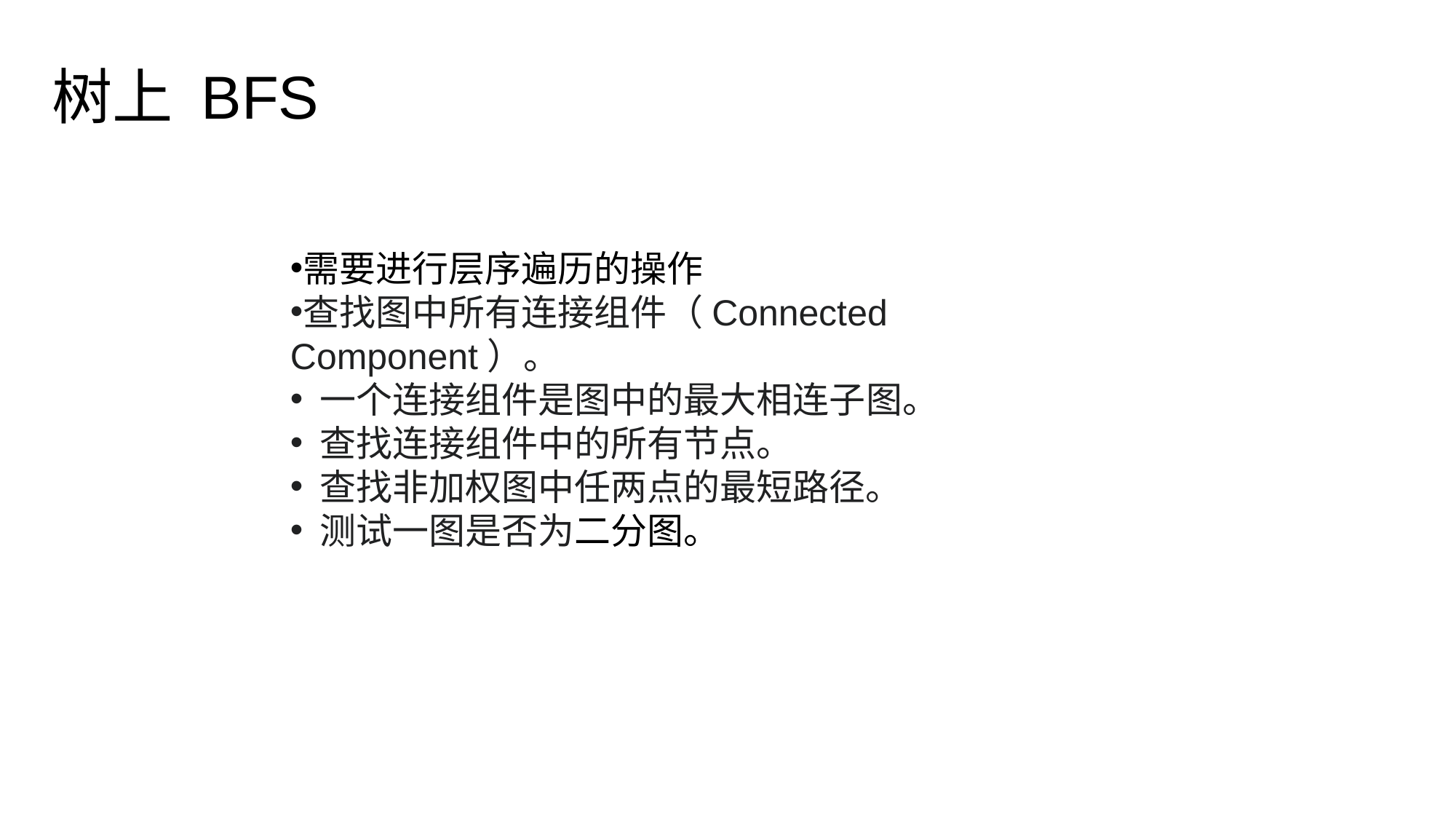

树上 BFS

需要进行层序遍历的操作
查找图中所有连接组件（Connected Component）。
 一个连接组件是图中的最大相连子图。
 查找连接组件中的所有节点。
 查找非加权图中任两点的最短路径。
 测试一图是否为二分图。